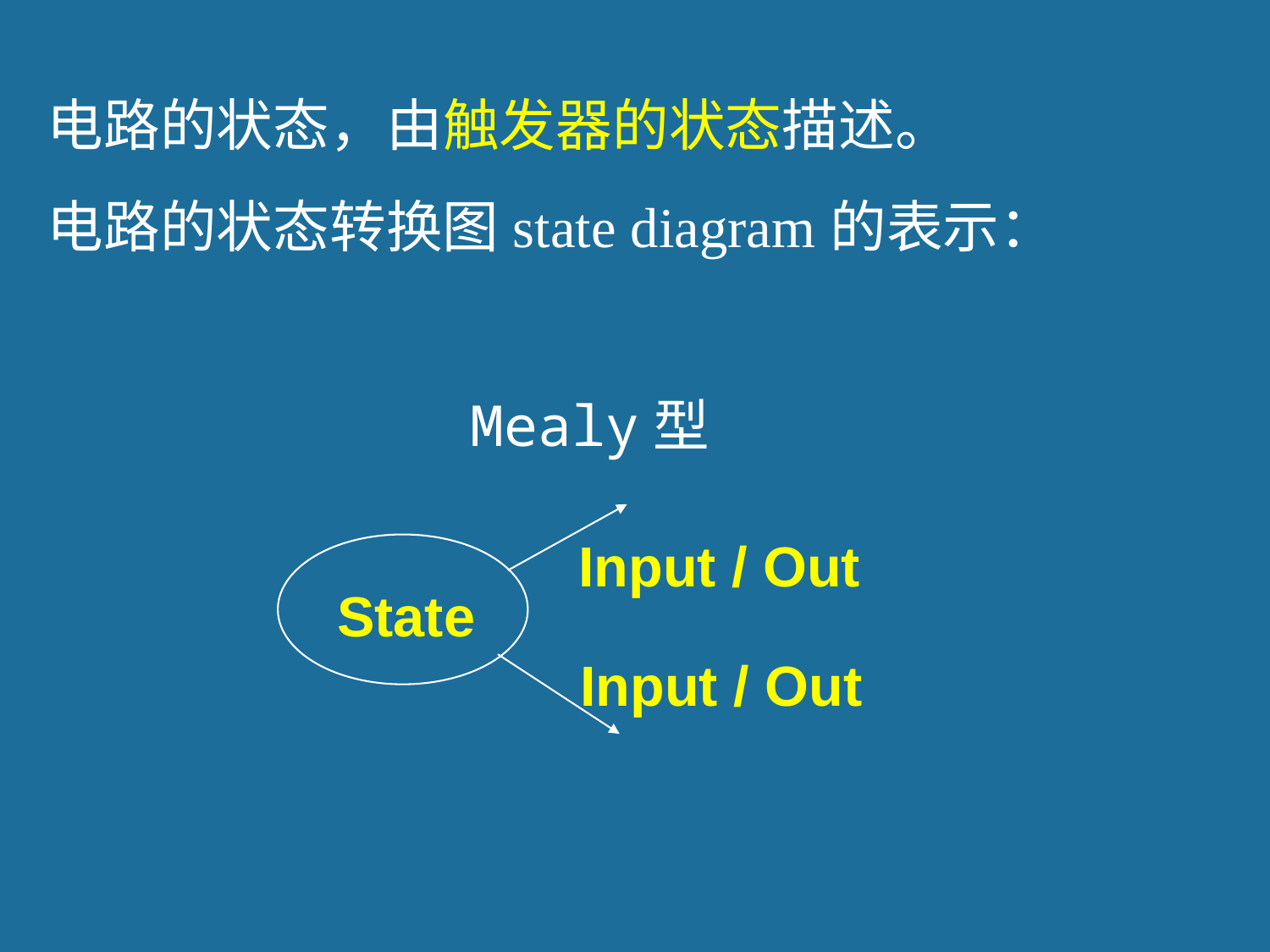

电路的状态，由触发器的状态描述。
电路的状态转换图state diagram的表示：
Mealy型

Input / Out

State
Input / Out

19